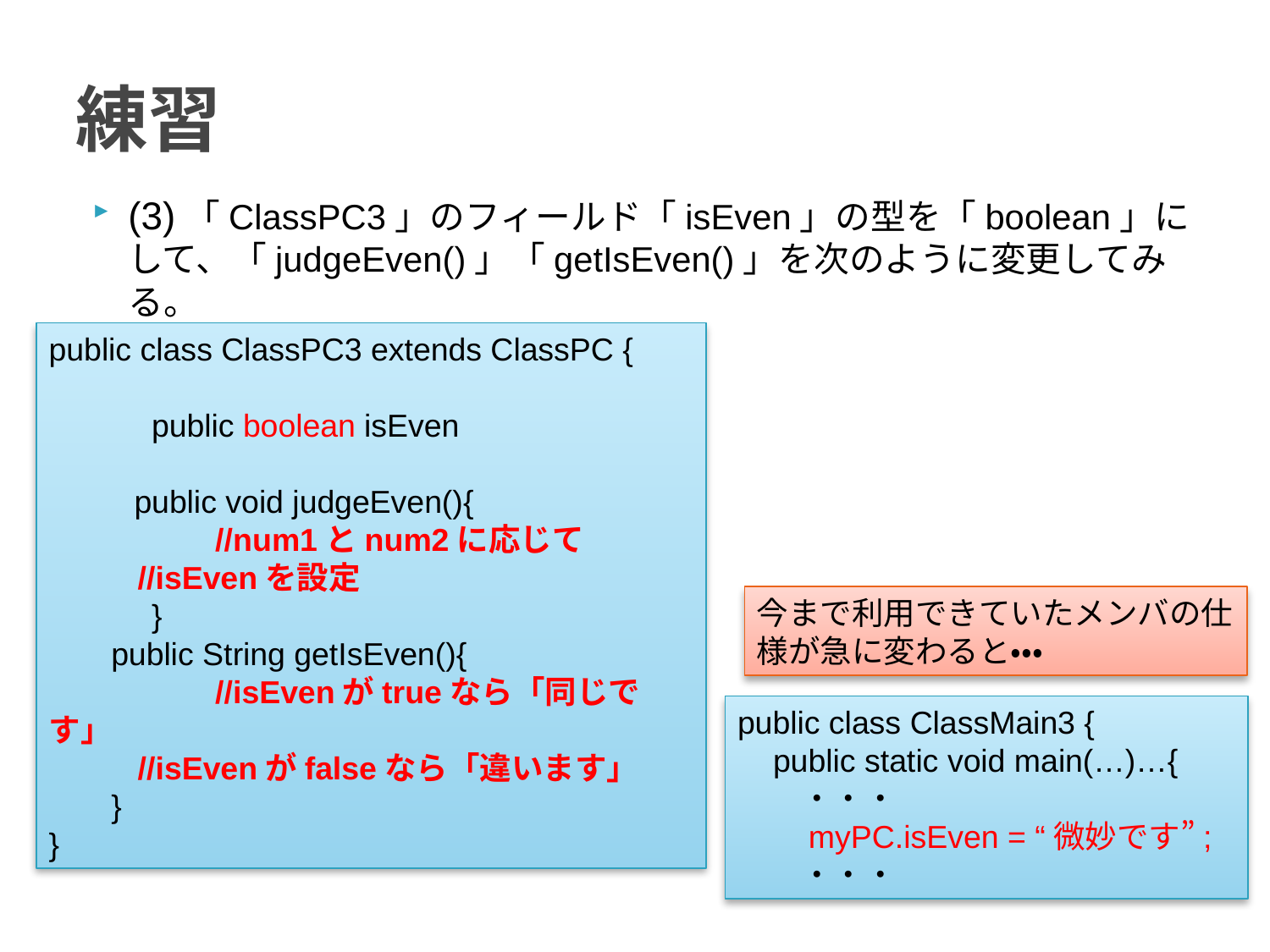

# 練習
(3)「ClassPC3」のフィールド「isEven」の型を「boolean」にして、「judgeEven()」「getIsEven()」を次のように変更してみる。
public class ClassPC3 extends ClassPC {

　　　public boolean isEven

　　  public void judgeEven(){
　　　　　//num1とnum2に応じて
          //isEvenを設定
　　　}
       public String getIsEven(){
　　　　　//isEvenがtrueなら「同じです」
          //isEvenがfalseなら「違います」
       }
}
今まで利用できていたメンバの仕様が急に変わると・・・
public class ClassMain3 {
    public static void main(…)…{
　　・・・
        myPC.isEven = “微妙です”;
　　・・・